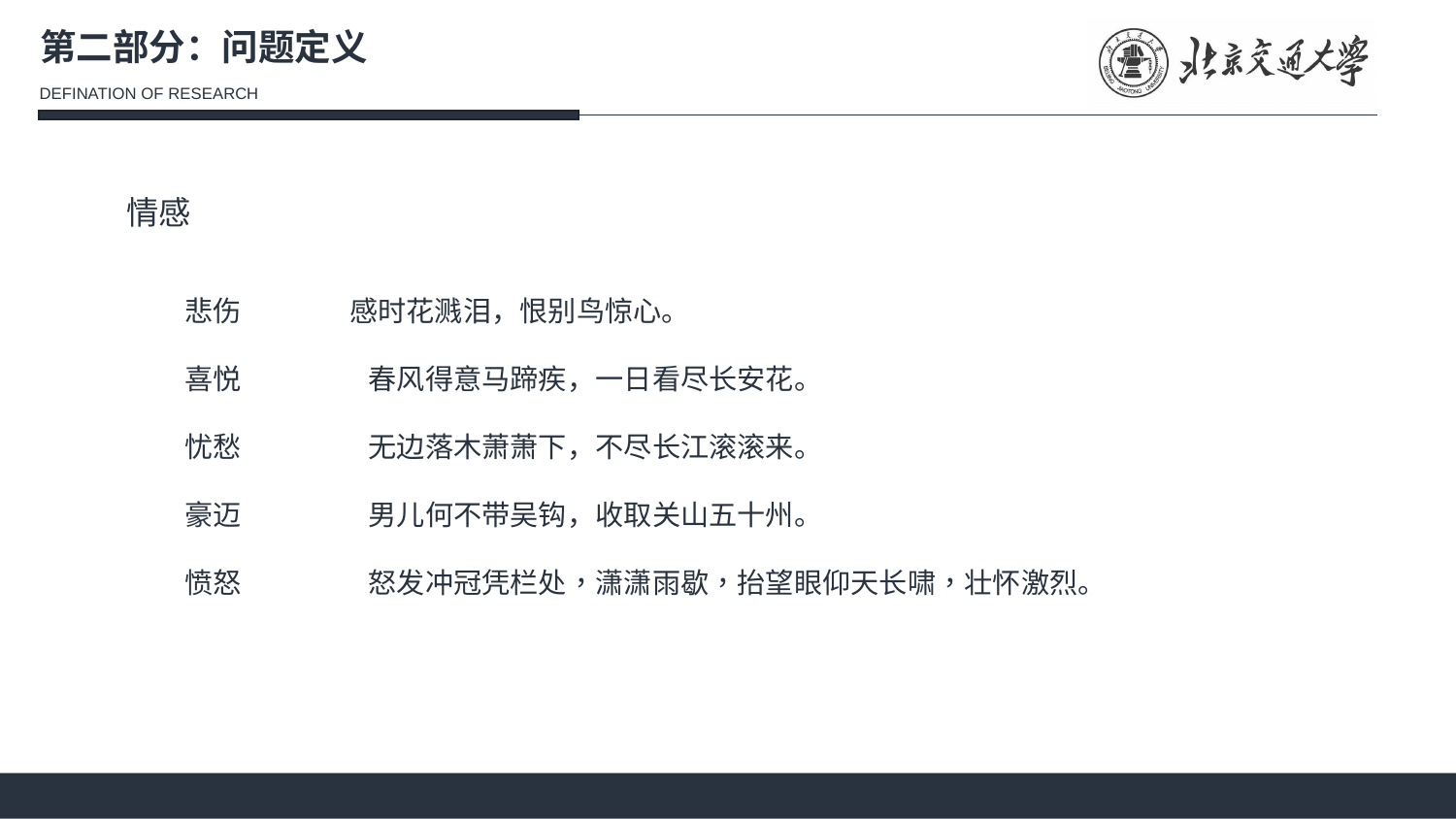

第二部分：问题定义
DEFINATION OF RESEARCH
情感
悲伤	   感时花溅泪，恨别鸟惊心。
喜悦	      春风得意马蹄疾，一日看尽长安花。
忧愁	      无边落木萧萧下，不尽长江滚滚来。
豪迈	      男儿何不带吴钩，收取关山五十州。
愤怒	      怒发冲冠凭栏处，潇潇雨歇，抬望眼仰天长啸，壮怀激烈。